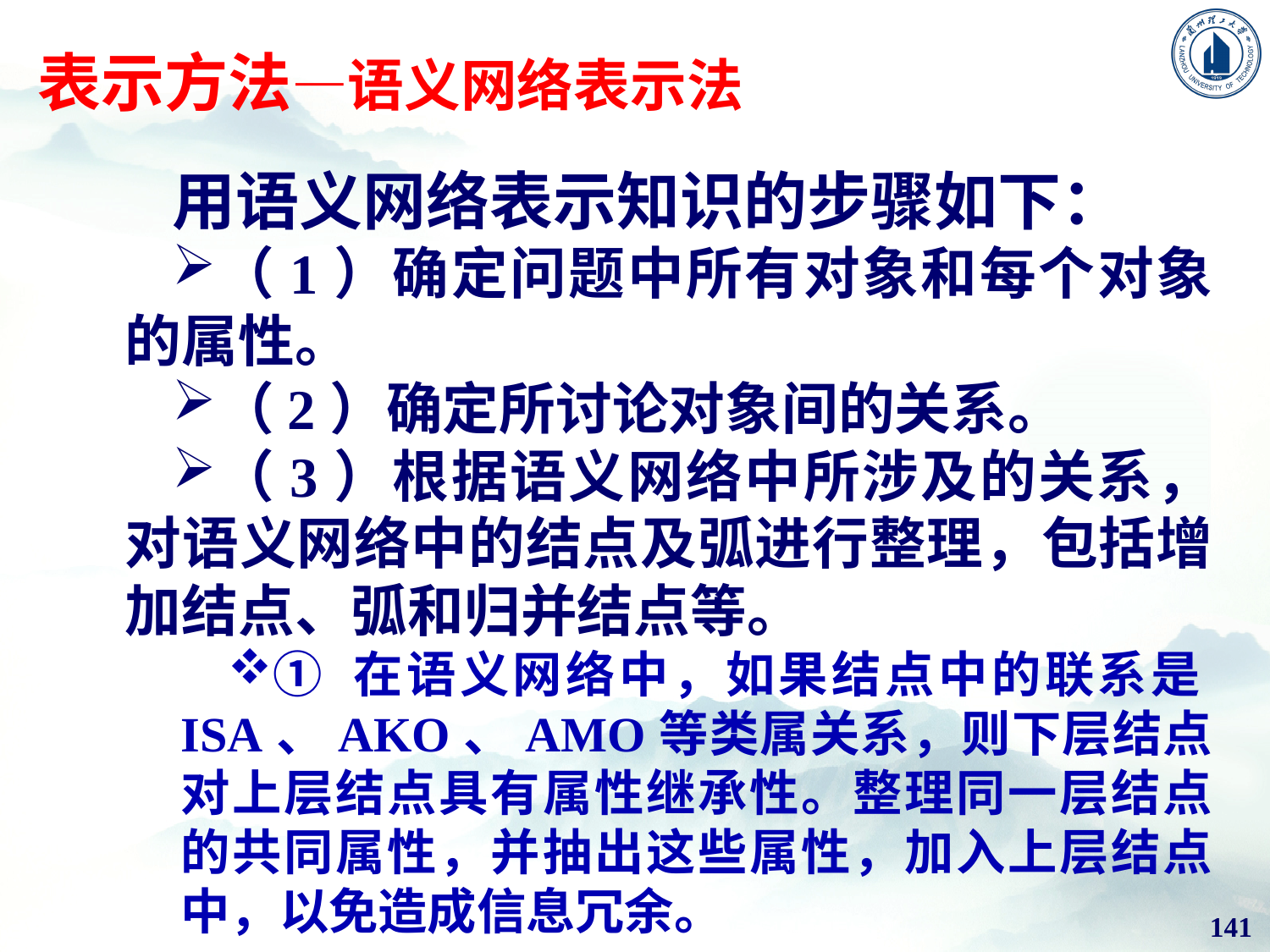

表示方法—语义网络表示法
用语义网络表示知识的步骤如下：
（1）确定问题中所有对象和每个对象的属性。
（2）确定所讨论对象间的关系。
（3）根据语义网络中所涉及的关系，对语义网络中的结点及弧进行整理，包括增加结点、弧和归并结点等。
① 在语义网络中，如果结点中的联系是ISA、AKO、AMO等类属关系，则下层结点对上层结点具有属性继承性。整理同一层结点的共同属性，并抽出这些属性，加入上层结点中，以免造成信息冗余。
141